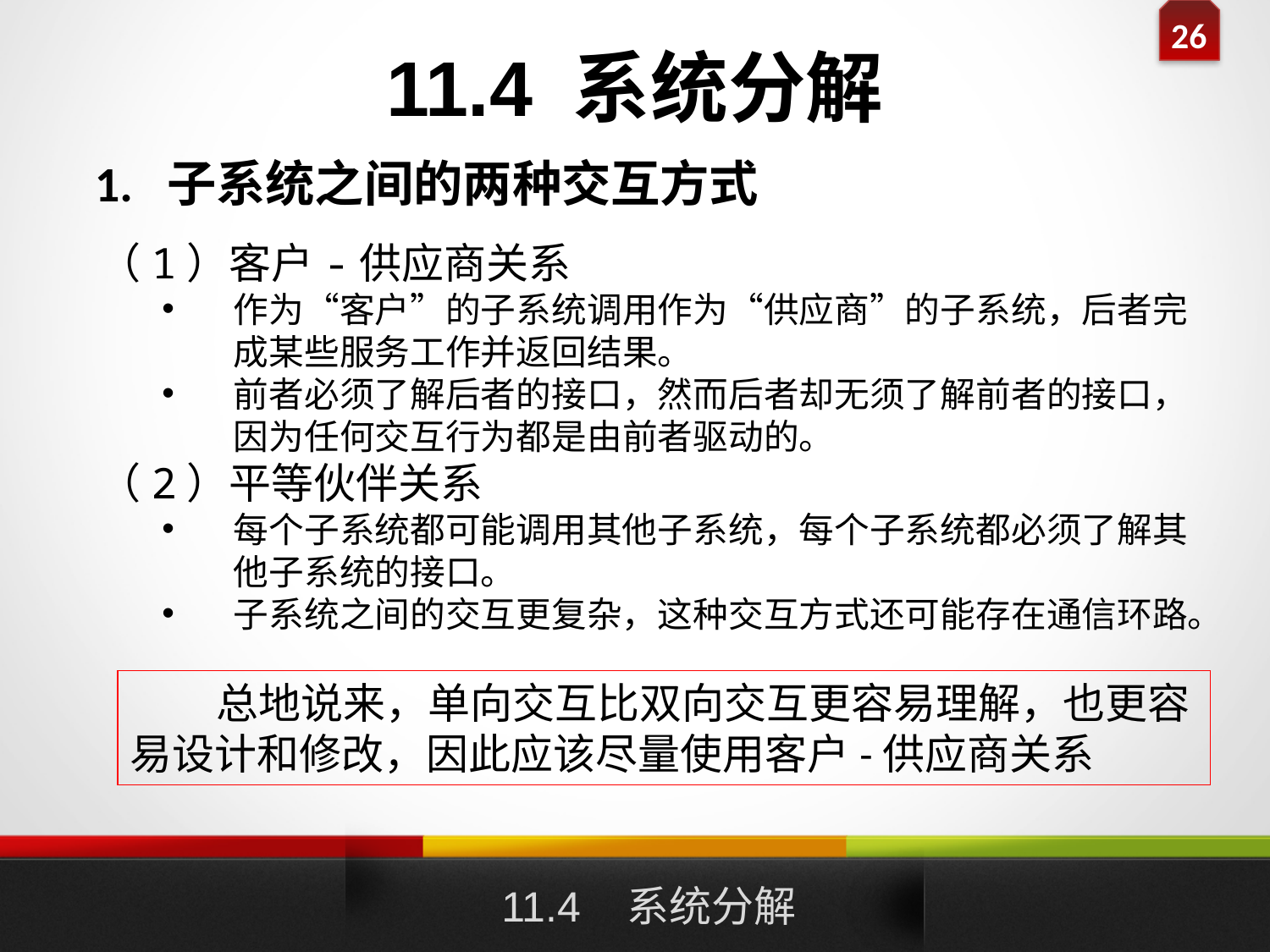

# 11.4 系统分解
1.  子系统之间的两种交互方式
（1）客户-供应商关系
作为“客户”的子系统调用作为“供应商”的子系统，后者完成某些服务工作并返回结果。
前者必须了解后者的接口，然而后者却无须了解前者的接口，因为任何交互行为都是由前者驱动的。
（2）平等伙伴关系
每个子系统都可能调用其他子系统，每个子系统都必须了解其他子系统的接口。
子系统之间的交互更复杂，这种交互方式还可能存在通信环路。
        总地说来，单向交互比双向交互更容易理解，也更容易设计和修改，因此应该尽量使用客户-供应商关系
11.4   系统分解